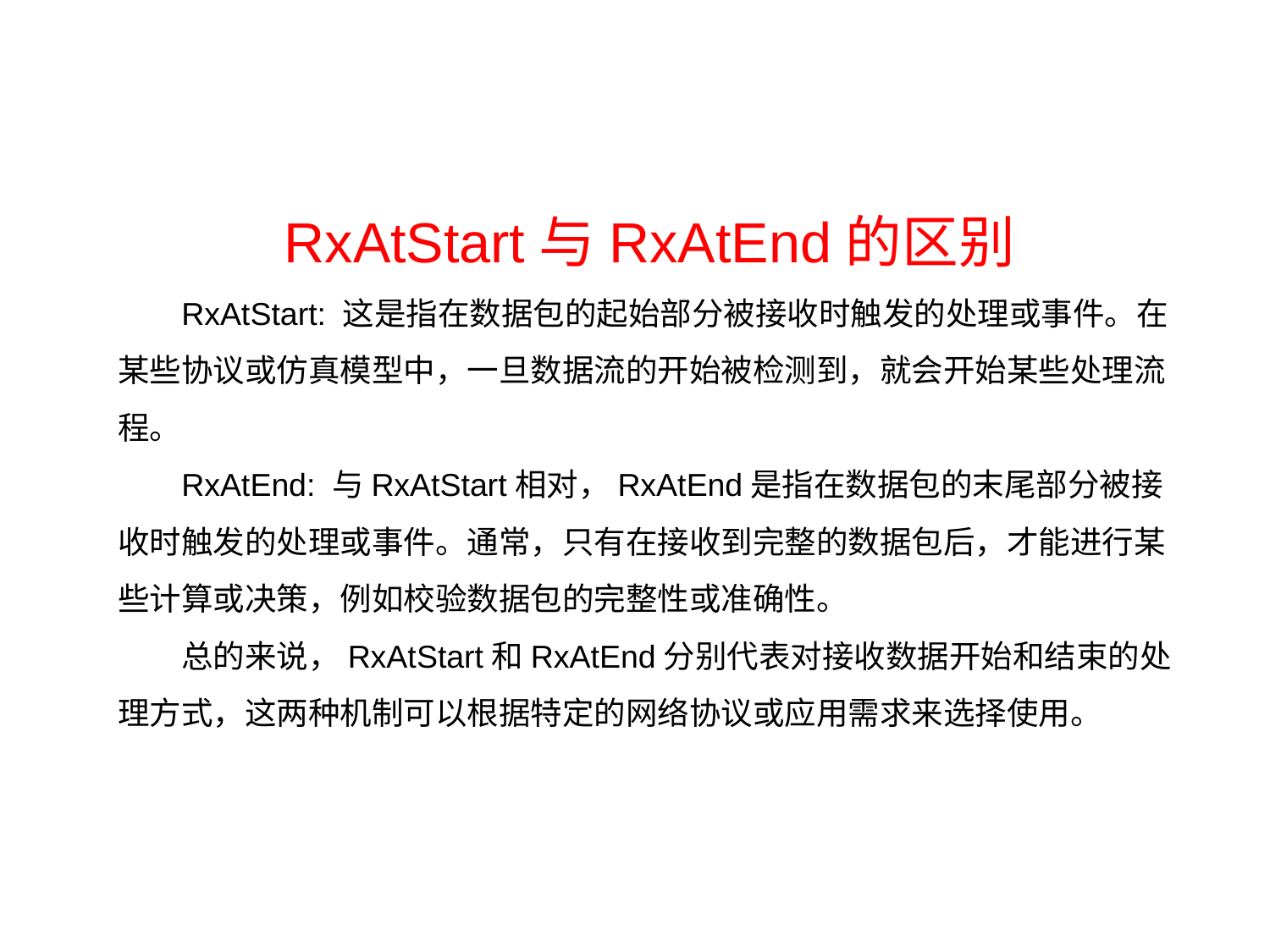

RxAtStart与RxAtEnd的区别
RxAtStart: 这是指在数据包的起始部分被接收时触发的处理或事件。在某些协议或仿真模型中，一旦数据流的开始被检测到，就会开始某些处理流程。
RxAtEnd: 与RxAtStart相对，RxAtEnd是指在数据包的末尾部分被接收时触发的处理或事件。通常，只有在接收到完整的数据包后，才能进行某些计算或决策，例如校验数据包的完整性或准确性。
总的来说，RxAtStart和RxAtEnd分别代表对接收数据开始和结束的处理方式，这两种机制可以根据特定的网络协议或应用需求来选择使用。